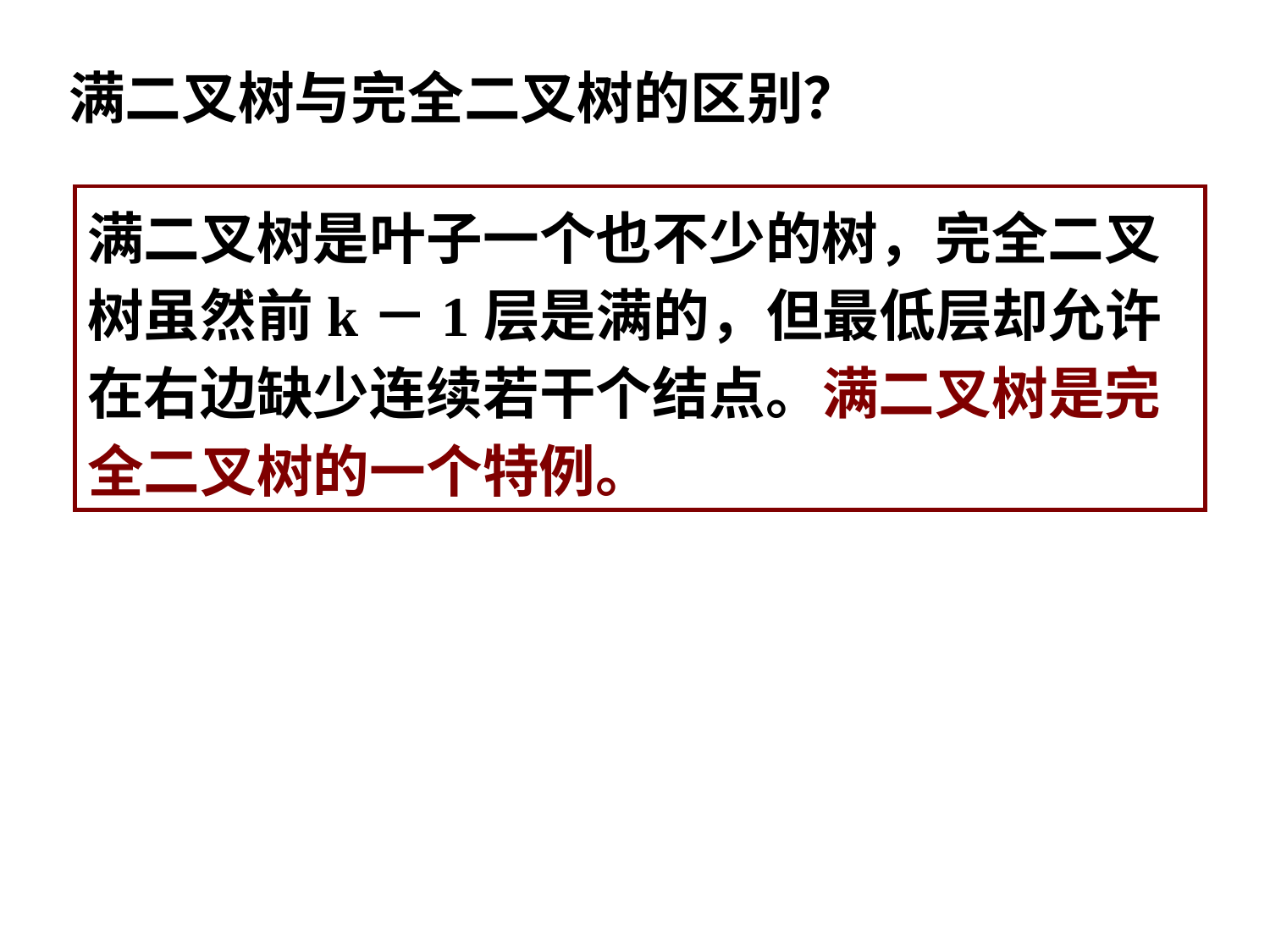

满二叉树与完全二叉树的区别？
满二叉树是叶子一个也不少的树，完全二叉树虽然前k－1层是满的，但最低层却允许在右边缺少连续若干个结点。满二叉树是完全二叉树的一个特例。